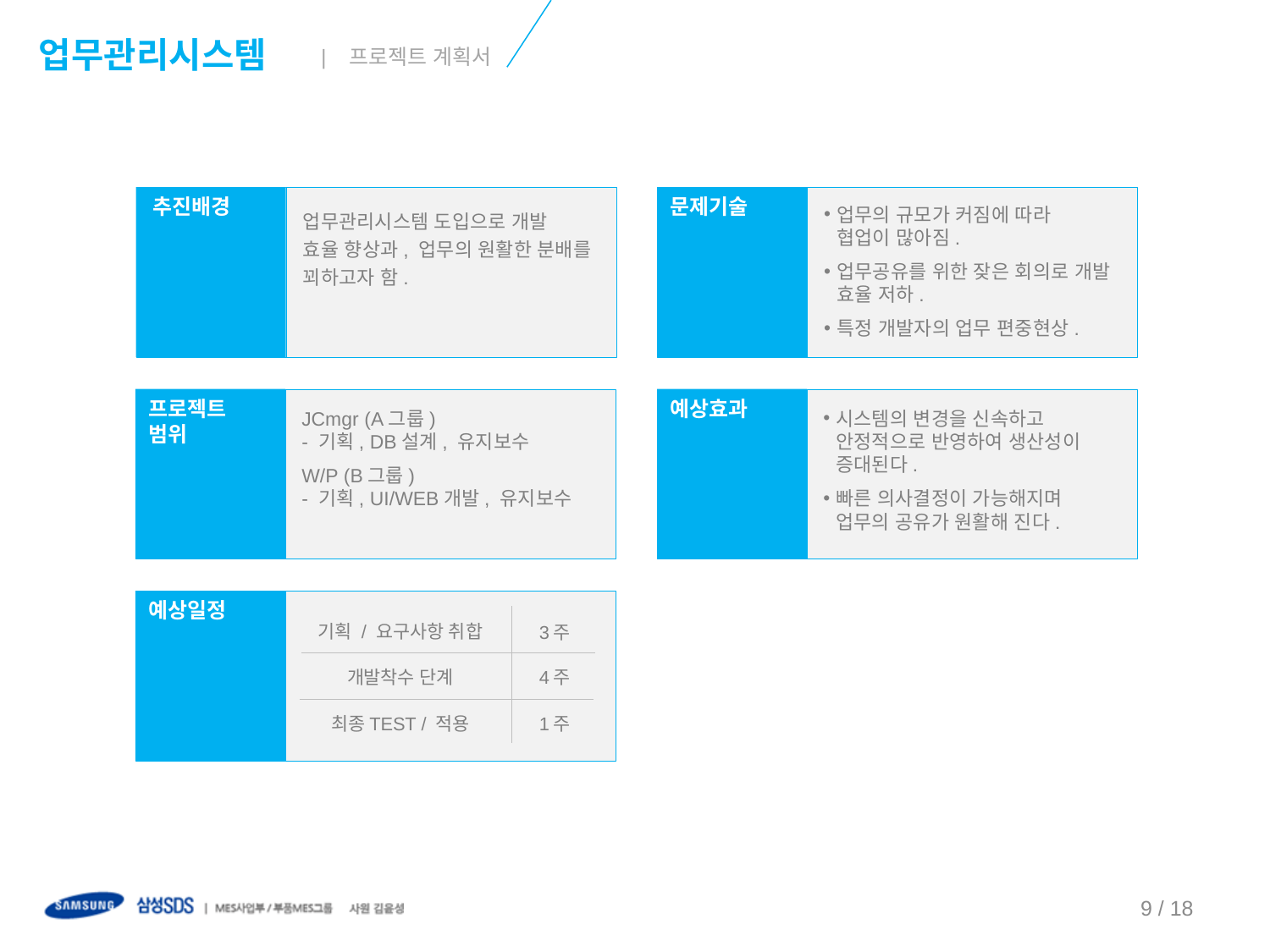

업무관리시스템
|   프로젝트 계획서

추진배경

업무관리시스템 도입으로 개발
효율 향상과, 업무의 원활한 분배를 꾀하고자 함.
문제기술

업무의 규모가 커짐에 따라
협업이 많아짐.

업무공유를 위한 잦은 회의로 개발 효율 저하.

특정 개발자의 업무 편중현상.
프로젝트
범위

JCmgr (A그룹)
- 기획, DB설계, 유지보수

W/P (B그룹)
- 기획, UI/WEB개발, 유지보수
예상효과

시스템의 변경을 신속하고 안정적으로 반영하여 생산성이 증대된다.

빠른 의사결정이 가능해지며 업무의 공유가 원활해 진다.
예상일정

기획 / 요구사항 취합
3주
개발착수 단계
4주
최종TEST / 적용
1주
9 / 18